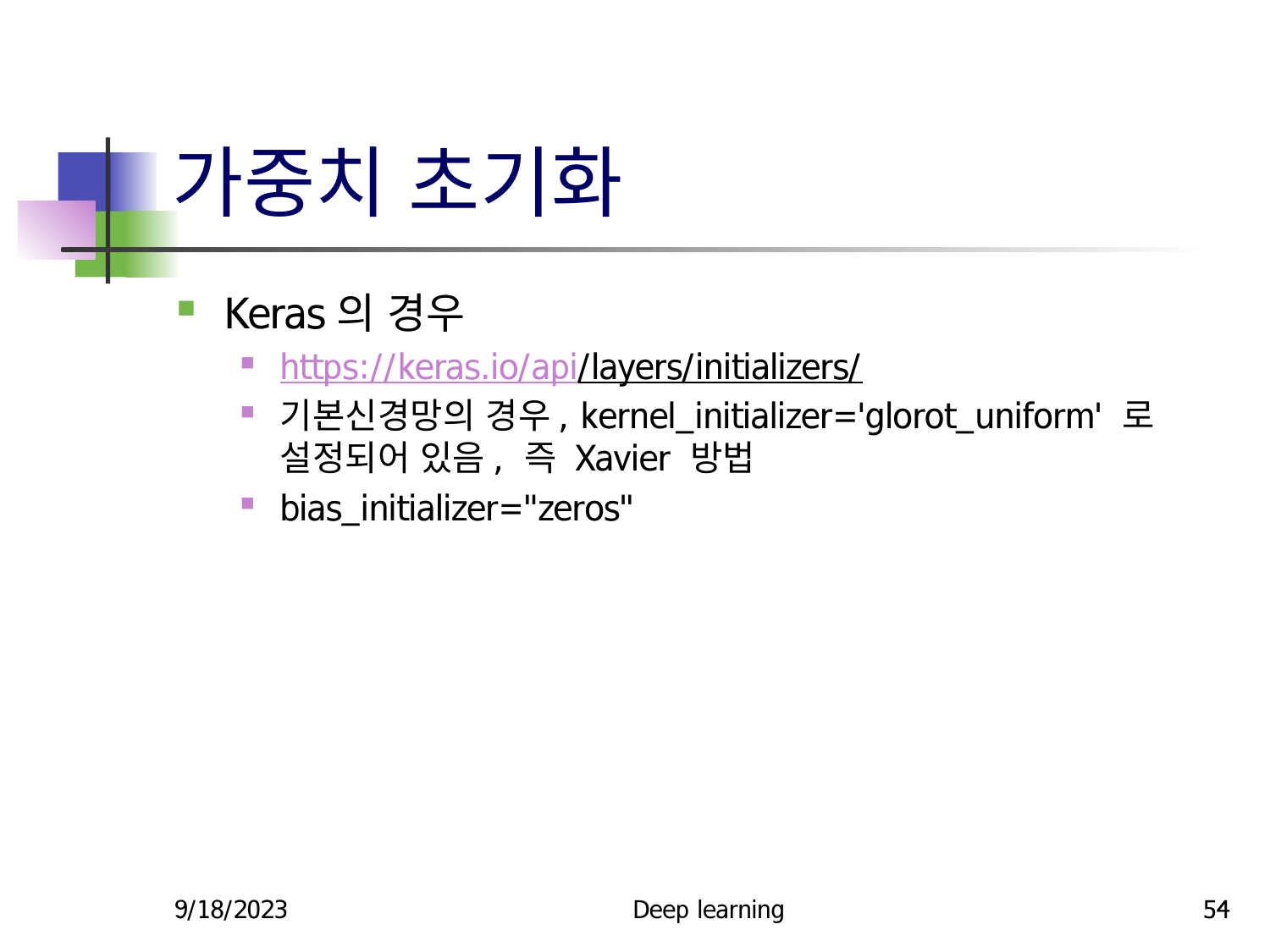

# 가중치 초기화
Keras의 경우
https://keras.io/api/layers/initializers/
기본신경망의 경우, kernel_initializer='glorot_uniform' 로 설정되어 있음, 즉 Xavier 방법
bias_initializer="zeros"

9/18/2023
Deep learning
54